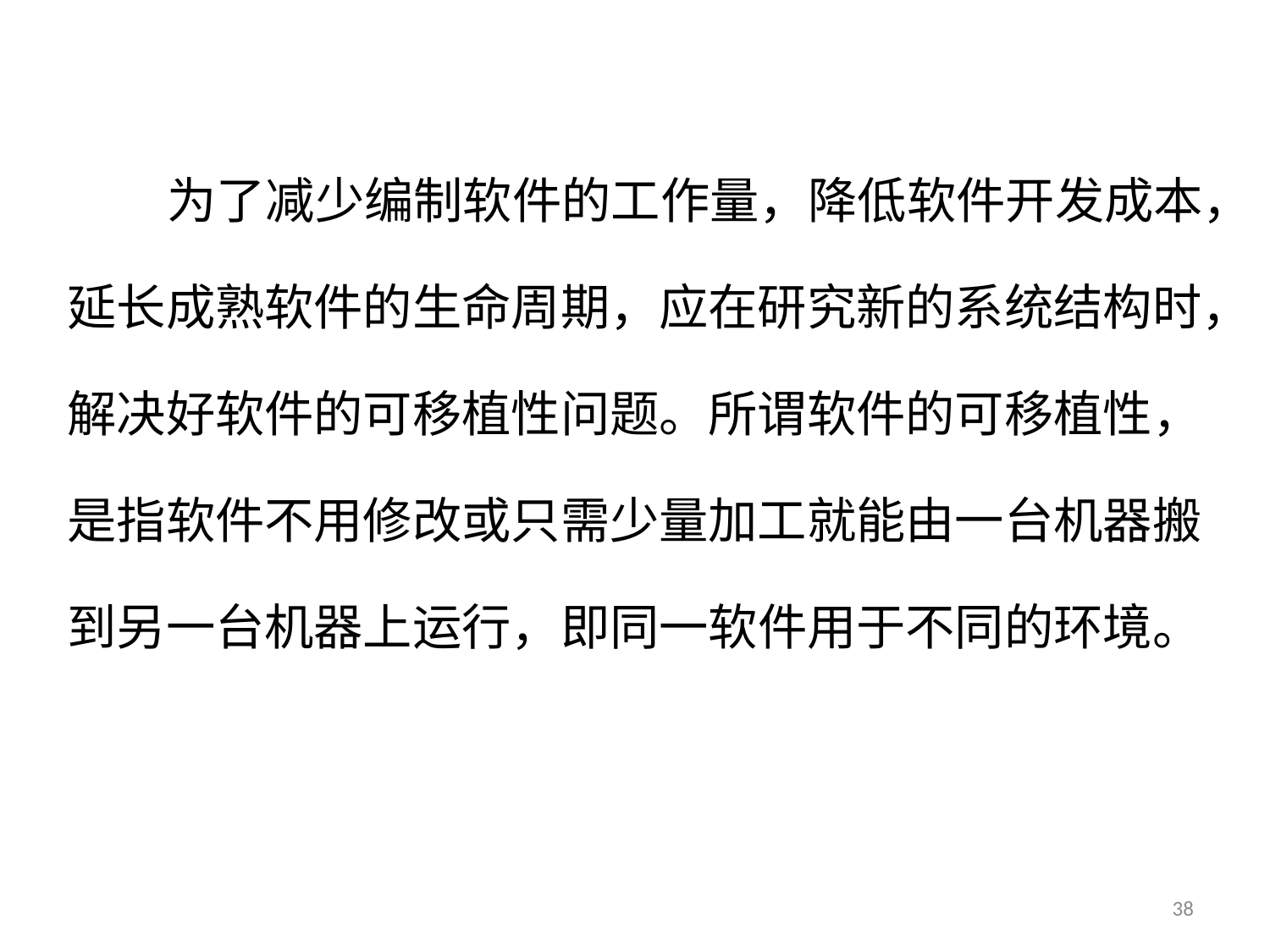

为了减少编制软件的工作量，降低软件开发成本，延长成熟软件的生命周期，应在研究新的系统结构时，解决好软件的可移植性问题。所谓软件的可移植性，是指软件不用修改或只需少量加工就能由一台机器搬到另一台机器上运行，即同一软件用于不同的环境。
38